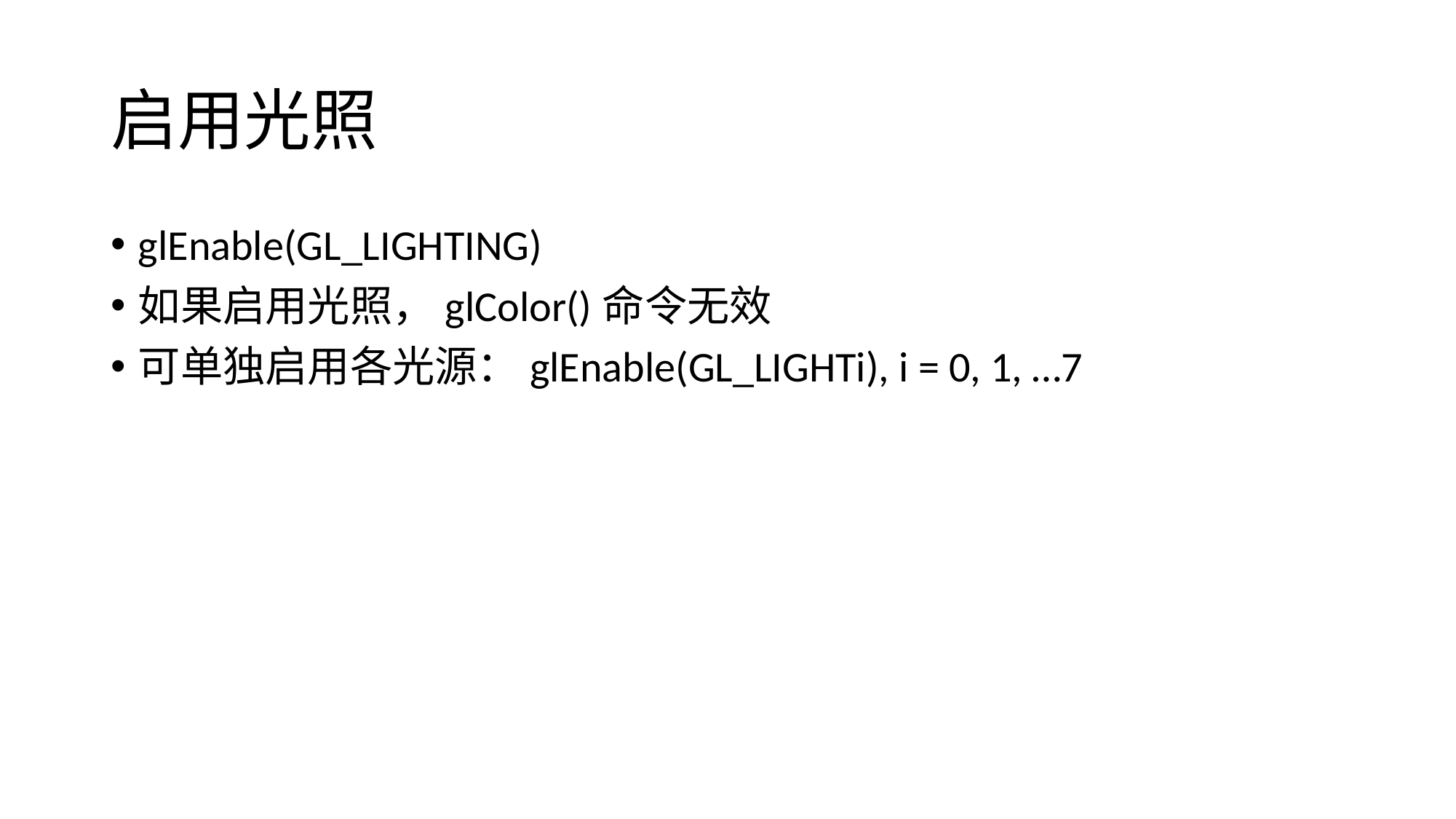

# 启用光照
glEnable(GL_LIGHTING)
如果启用光照，glColor()命令无效
可单独启用各光源：glEnable(GL_LIGHTi), i = 0, 1, …7